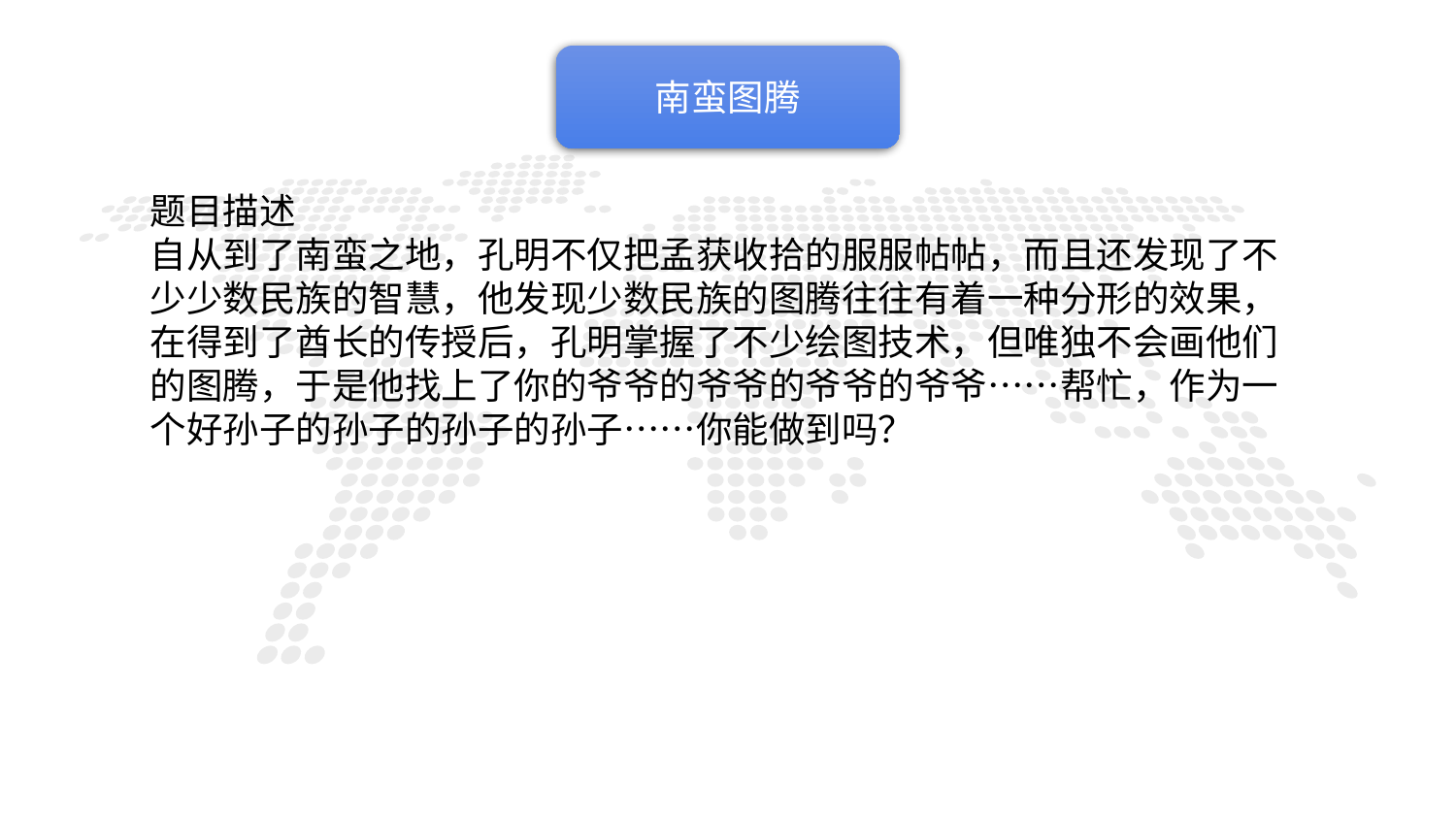

南蛮图腾
题目描述
自从到了南蛮之地，孔明不仅把孟获收拾的服服帖帖，而且还发现了不少少数民族的智慧，他发现少数民族的图腾往往有着一种分形的效果，在得到了酋长的传授后，孔明掌握了不少绘图技术，但唯独不会画他们的图腾，于是他找上了你的爷爷的爷爷的爷爷的爷爷……帮忙，作为一个好孙子的孙子的孙子的孙子……你能做到吗？